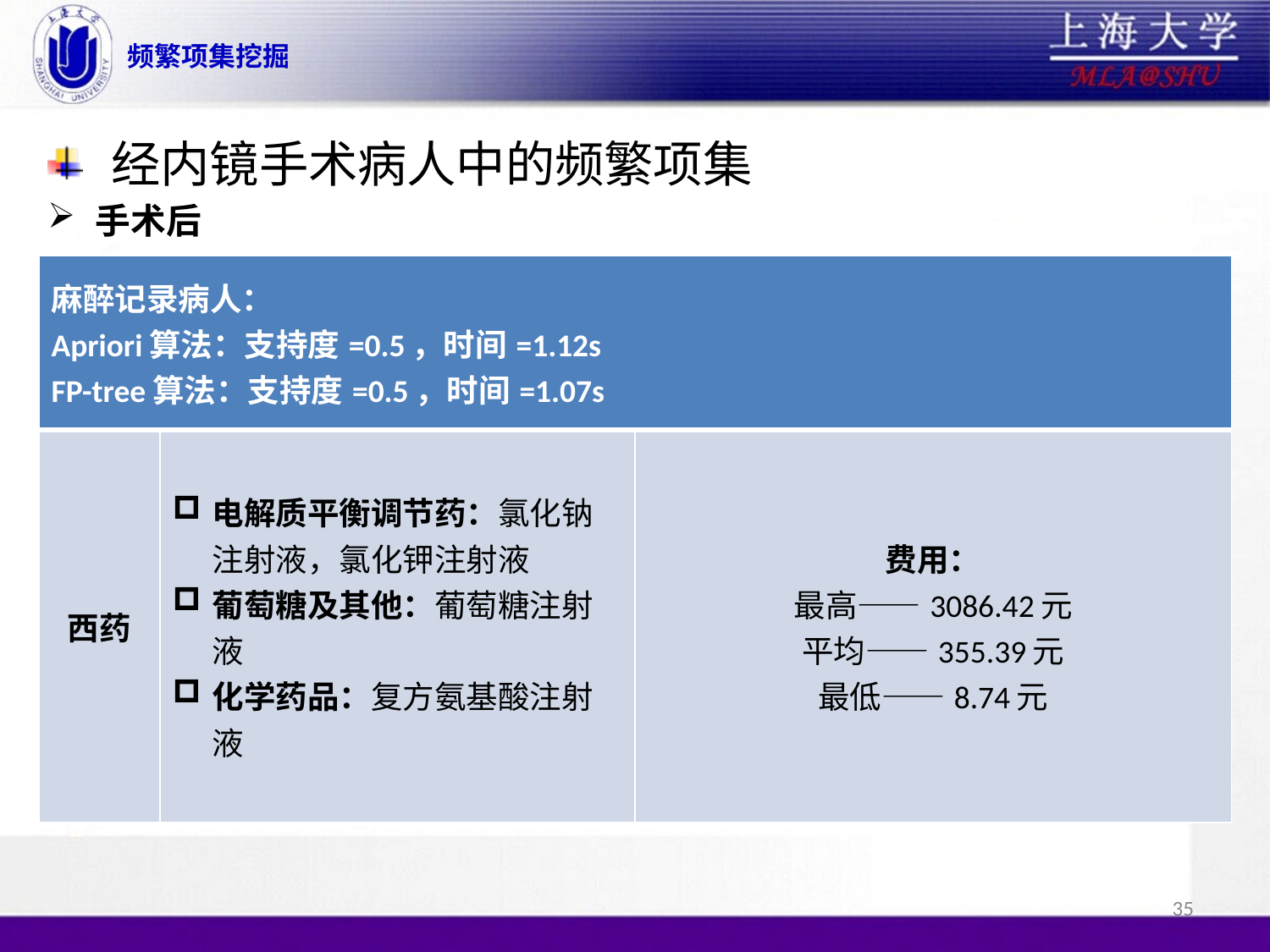

# 频繁项集挖掘
经内镜手术病人中的频繁项集
手术后
| 麻醉记录病人： Apriori算法：支持度=0.5，时间=1.12s FP-tree算法：支持度=0.5，时间=1.07s |  |  |
| --- | --- | --- |
| 西药 | 电解质平衡调节药：氯化钠注射液，氯化钾注射液 葡萄糖及其他：葡萄糖注射液 化学药品：复方氨基酸注射液 | 费用： 最高——3086.42元 平均——355.39元 最低——8.74元 |
35